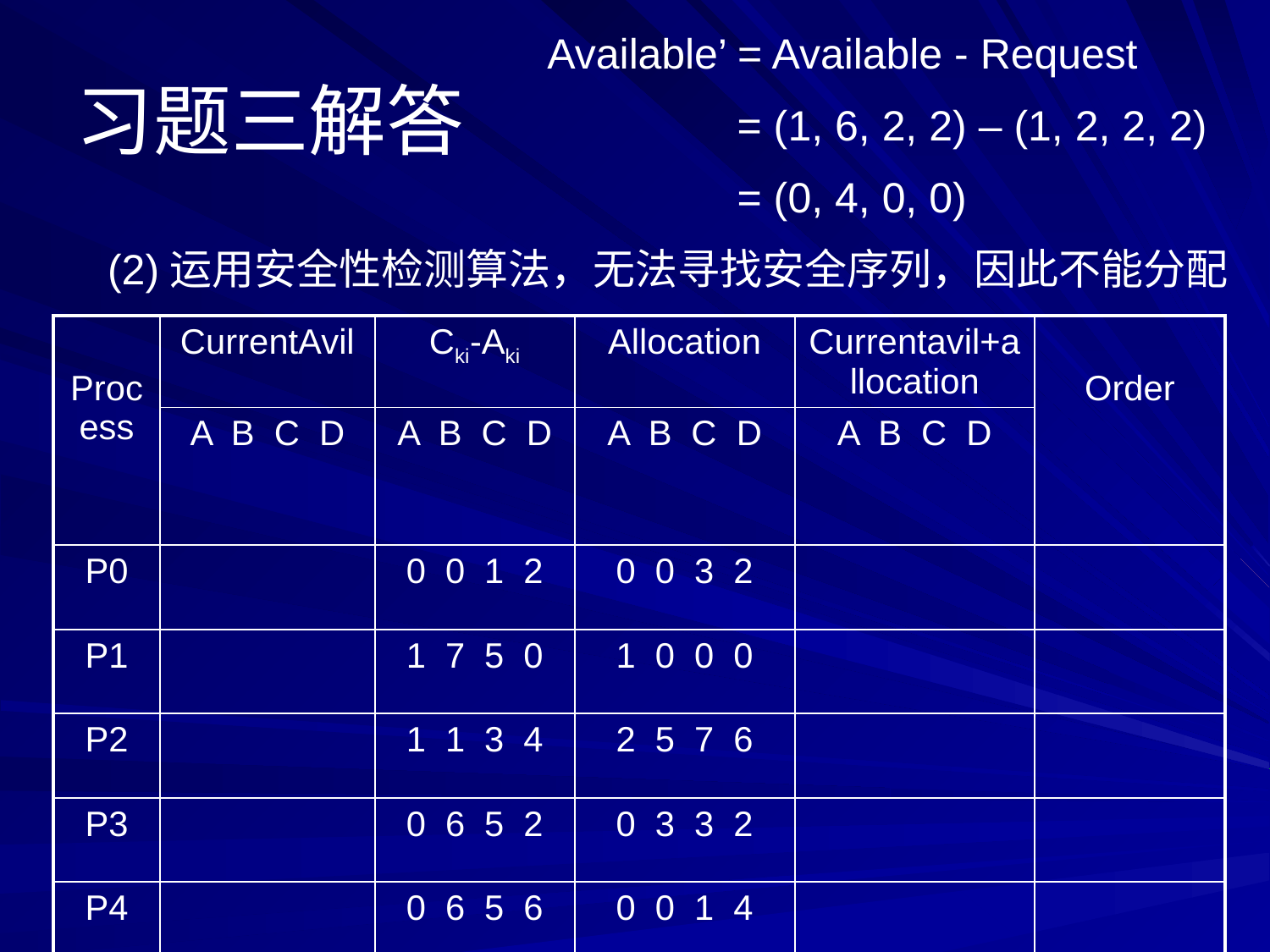

Available’ = Available - Request
                = (1, 6, 2, 2) – (1, 2, 2, 2)
                = (0, 4, 0, 0)
习题三解答

(2)运用安全性检测算法，无法寻找安全序列，因此不能分配
| Process | CurrentAvil | Cki-Aki | Allocation | Currentavil+allocation | Order |
| --- | --- | --- | --- | --- | --- |
|  | A B C D | A B C D | A B C D | A B C D |  |
| P0 |  | 0 0 1 2 | 0 0 3 2 |  |  |
| P1 |  | 1 7 5 0 | 1 0 0 0 |  |  |
| P2 |  | 1 1 3 4 | 2 5 7 6 |  |  |
| P3 |  | 0 6 5 2 | 0 3 3 2 |  |  |
| P4 |  | 0 6 5 6 | 0 0 1 4 |  |  |